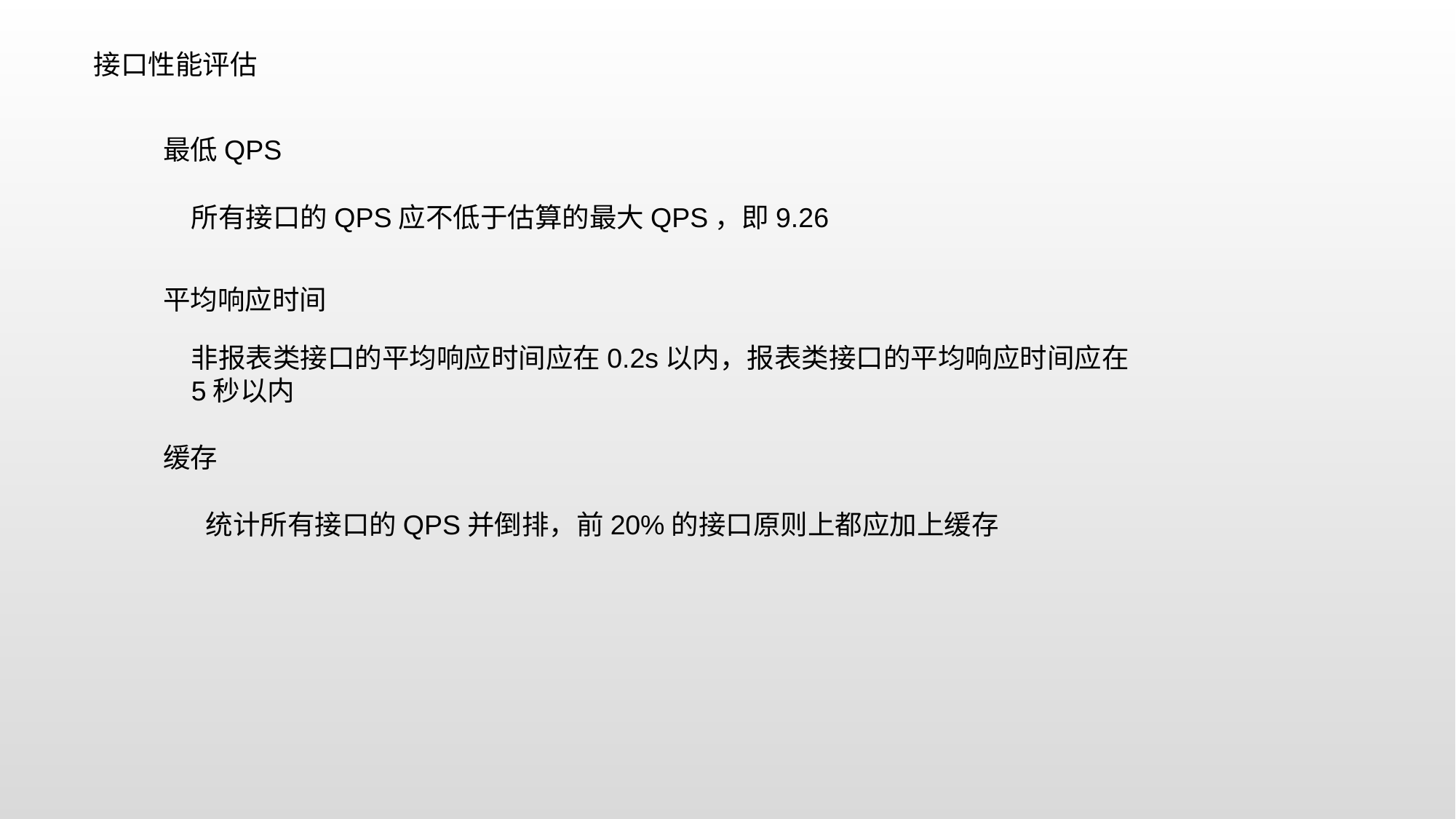

接口性能评估
最低QPS
所有接口的QPS应不低于估算的最大QPS，即9.26
平均响应时间
非报表类接口的平均响应时间应在0.2s以内，报表类接口的平均响应时间应在5秒以内
缓存
统计所有接口的QPS并倒排，前20%的接口原则上都应加上缓存